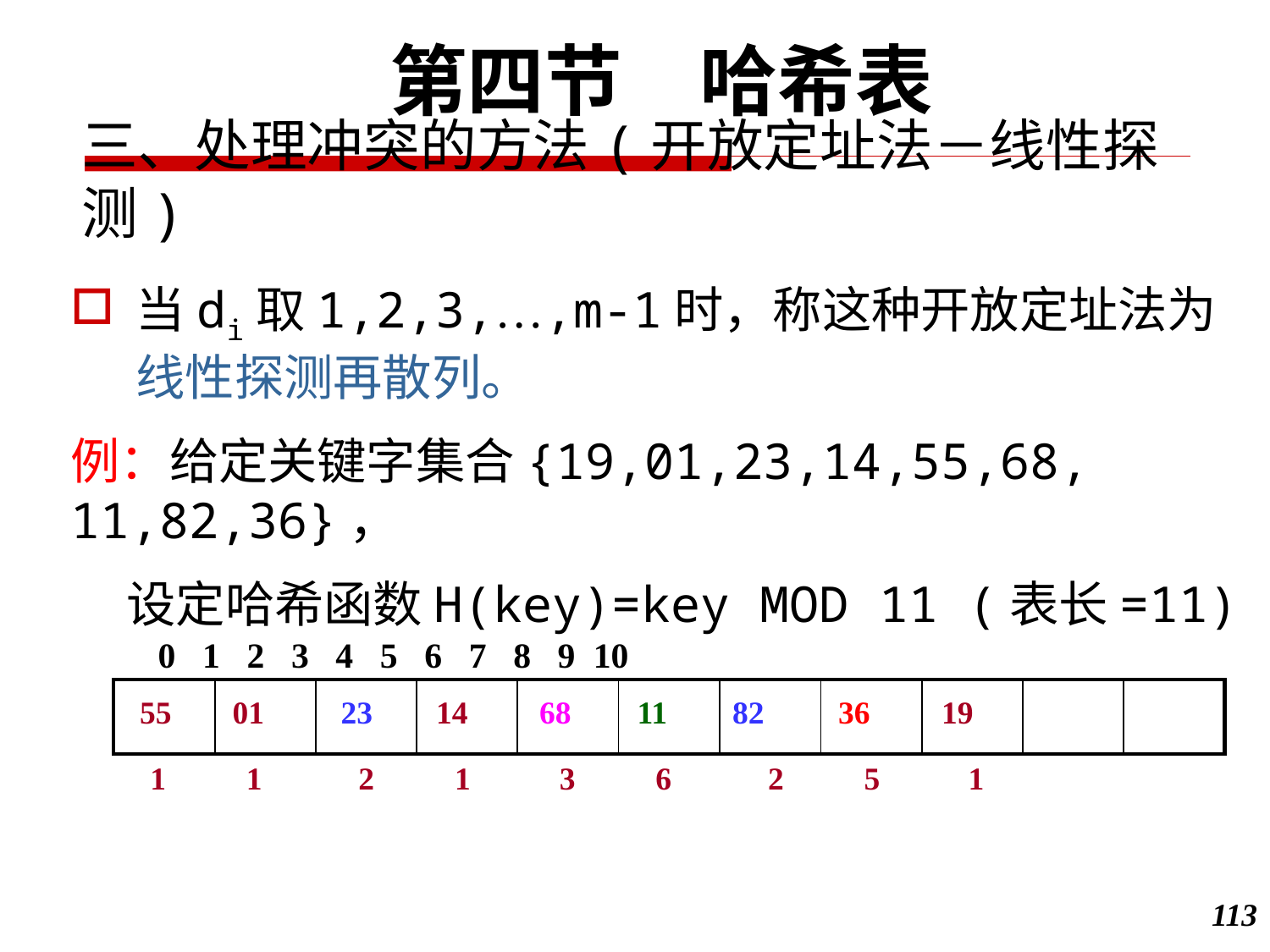

第四节　哈希表
三、处理冲突的方法(开放定址法－线性探测)
当di取1,2,3,…,m-1时，称这种开放定址法为线性探测再散列。
例：给定关键字集合{19,01,23,14,55,68, 11,82,36}，
    设定哈希函数H(key)=key MOD 11 (表长=11)
0   1   2   3   4   5   6   7   8   9  10
|  |  |  |  |  |  |  |  |  |  |  |
| --- | --- | --- | --- | --- | --- | --- | --- | --- | --- | --- |
55
01
23
14
68
11
82
36
19
1          1            2          1           3          6            2          5           1
113